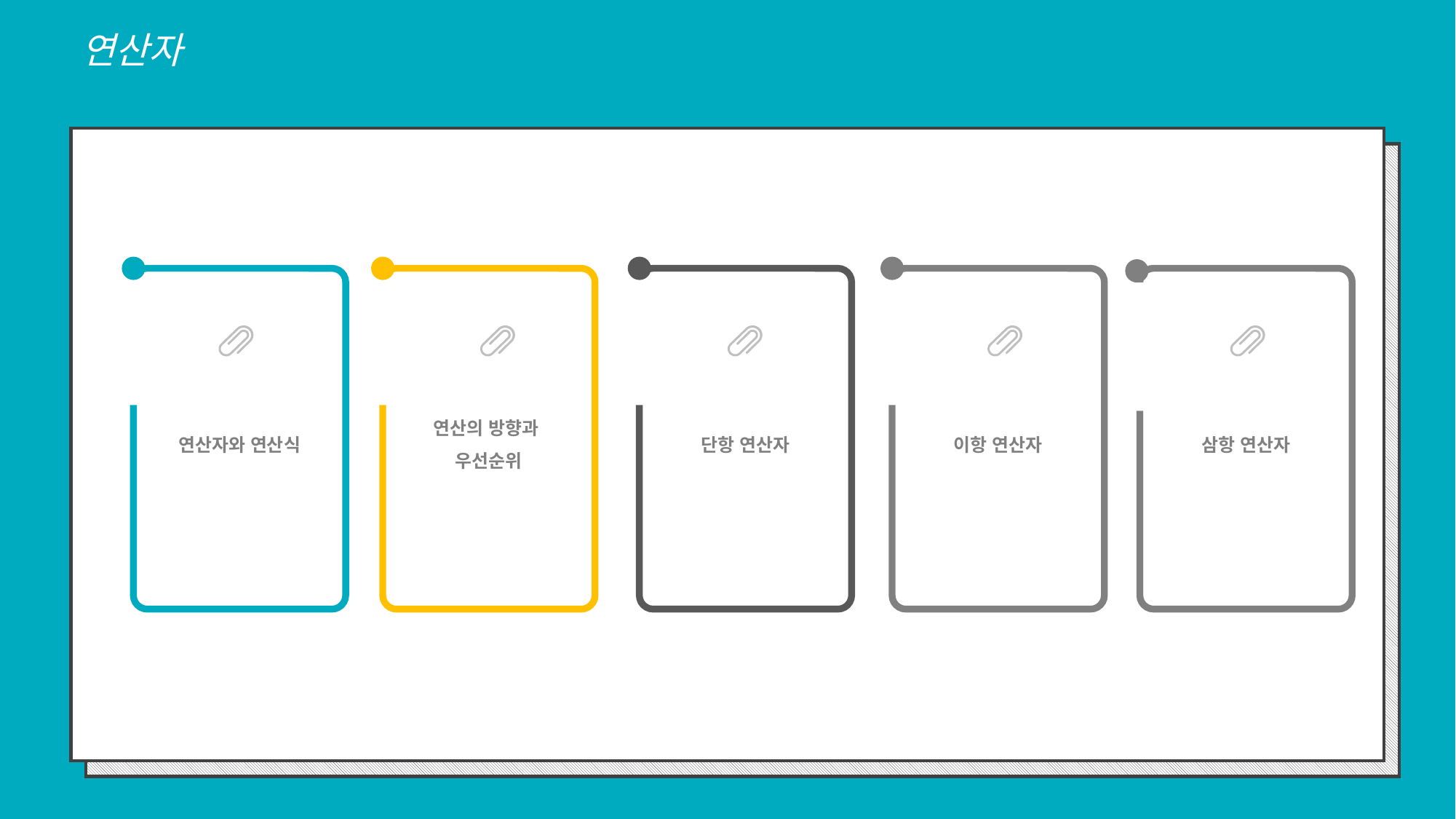

연산자

연산자와 연산식

연산의 방향과
우선순위

단항 연산자

이항 연산자

삼항 연산자